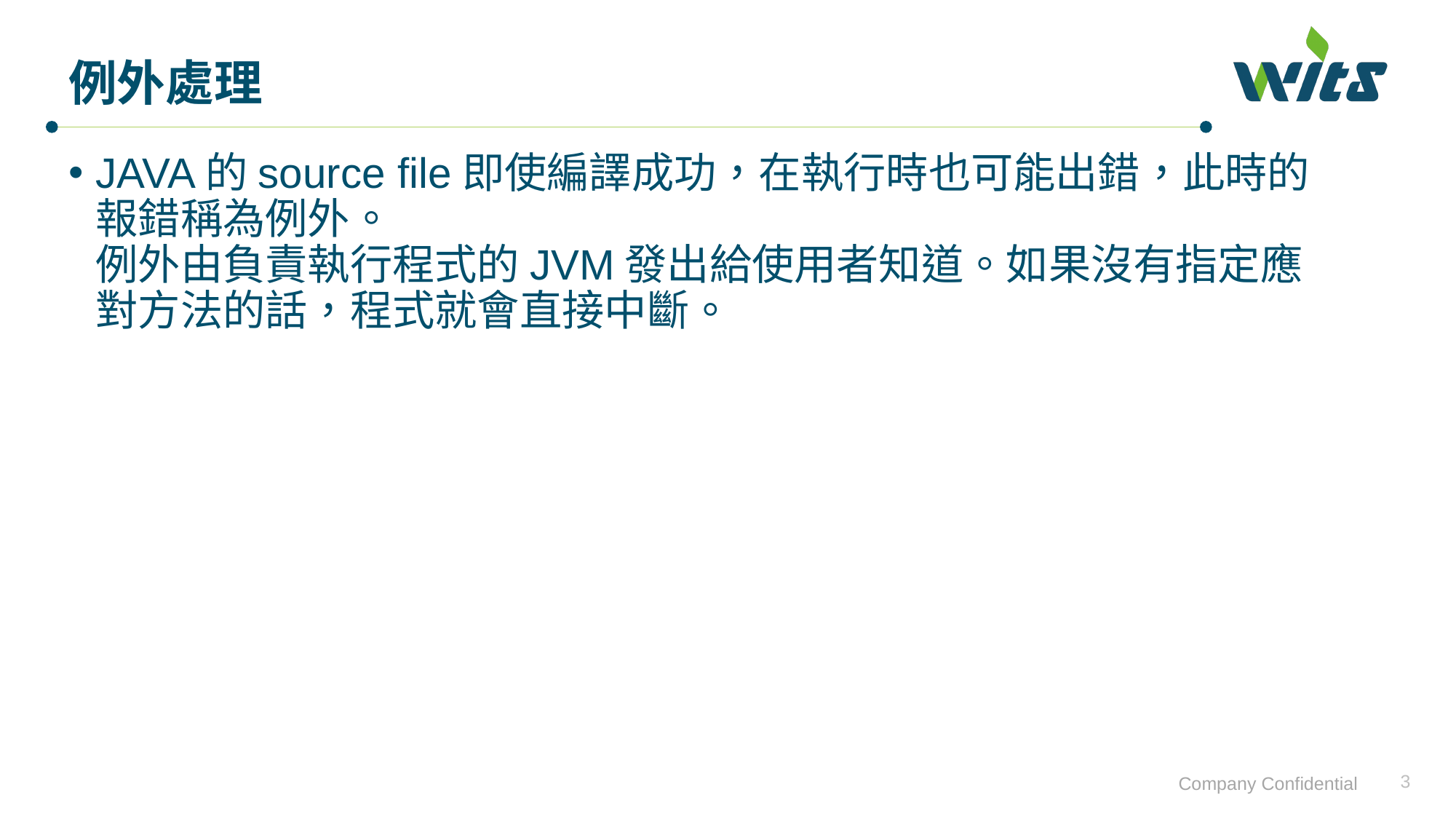

# 例外處理
JAVA的source file即使編譯成功，在執行時也可能出錯，此時的報錯稱為例外。
例外由負責執行程式的JVM發出給使用者知道。如果沒有指定應對方法的話，程式就會直接中斷。

3